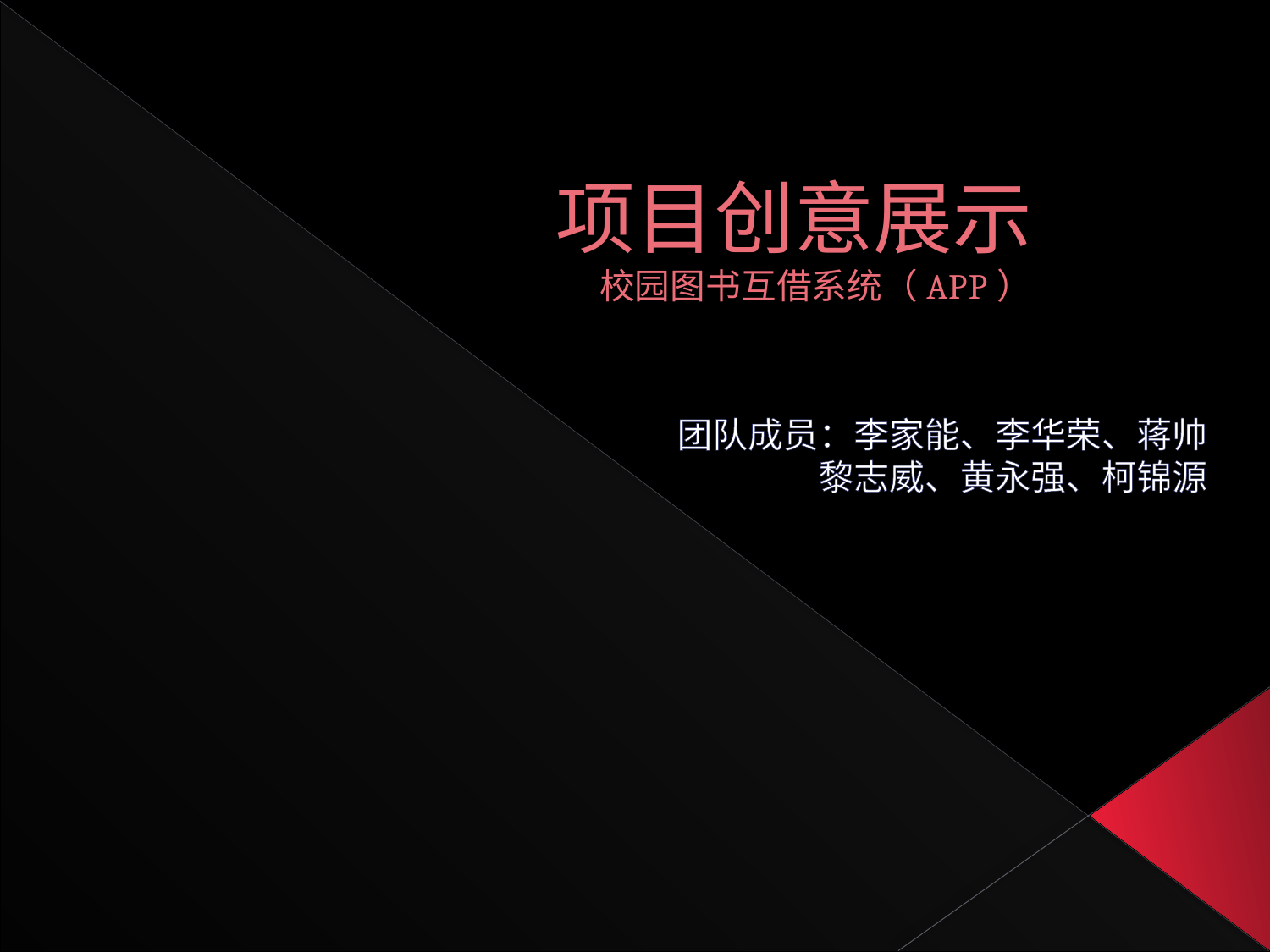

# 项目创意展示 校园图书互借系统（APP）
团队成员：李家能、李华荣、蒋帅
黎志威、黄永强、柯锦源